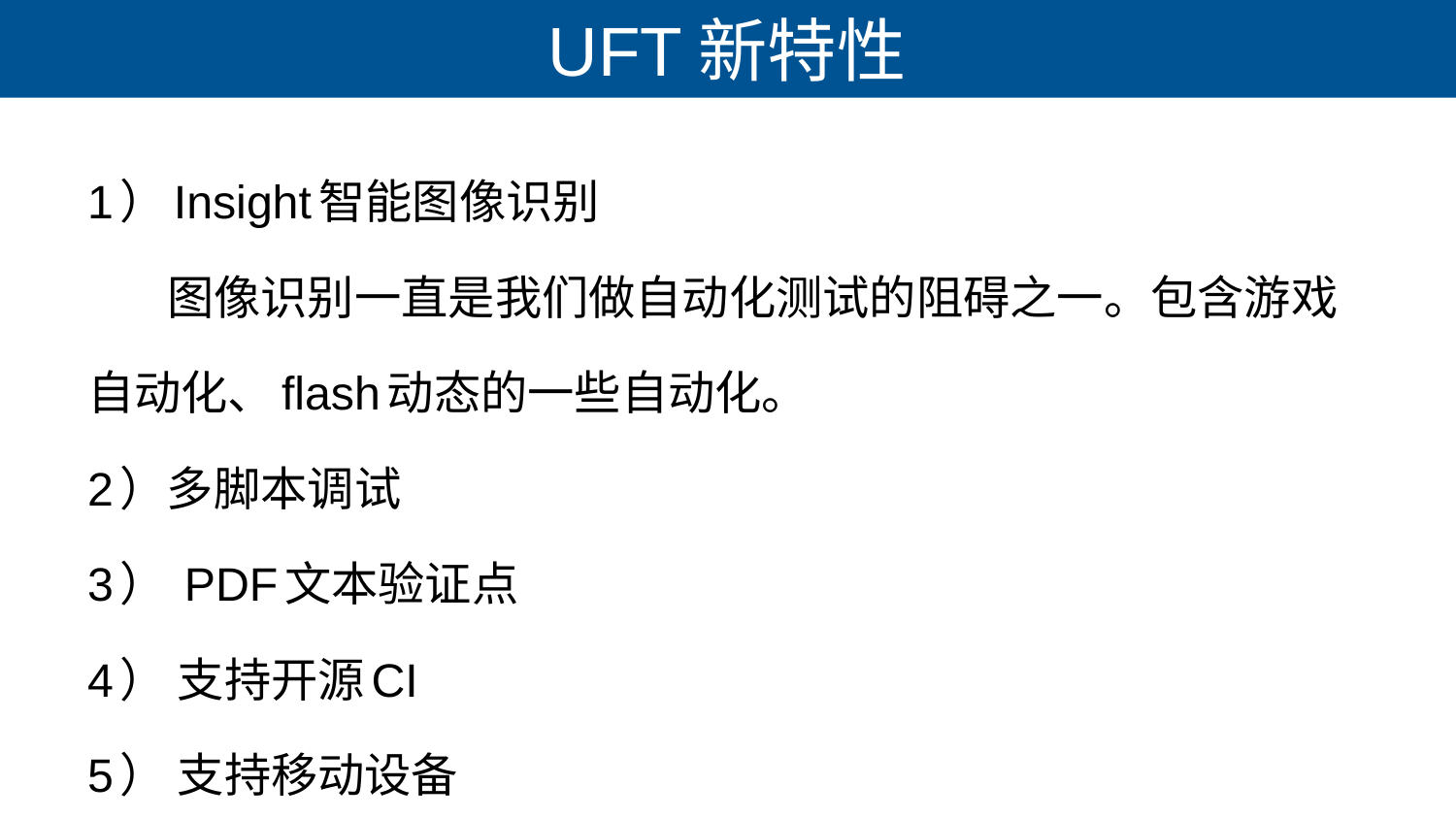

# UFT新特性
1）Insight智能图像识别
       图像识别一直是我们做自动化测试的阻碍之一。包含游戏自动化、flash动态的一些自动化。
2）多脚本调试
3） PDF文本验证点
4） 支持开源CI
5） 支持移动设备